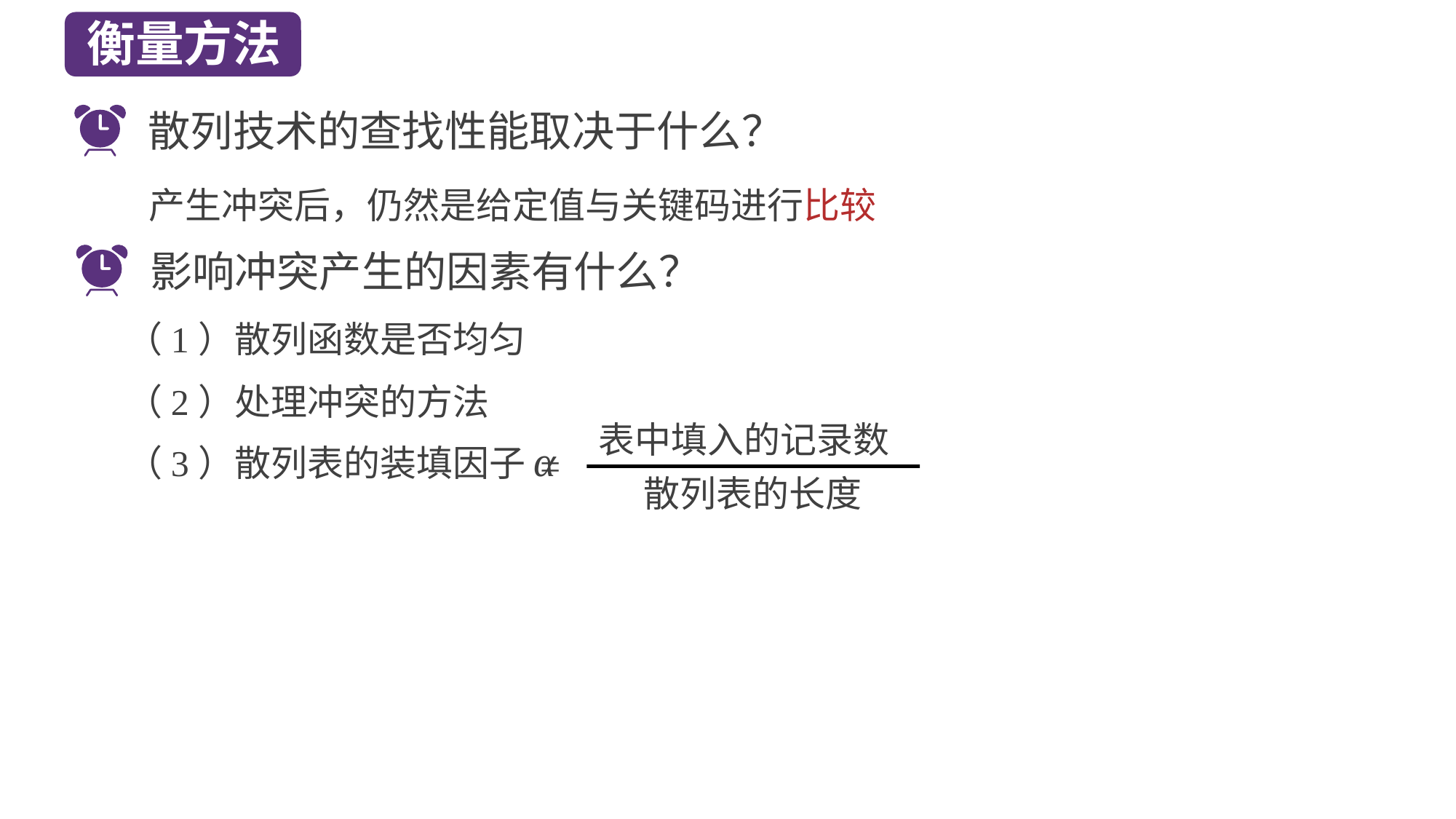

衡量方法

散列技术的查找性能取决于什么？

产生冲突后，仍然是给定值与关键码进行比较
影响冲突产生的因素有什么？

（1）散列函数是否均匀
（2）处理冲突的方法
表中填入的记录数
  =
散列表的长度

（3）散列表的装填因子α